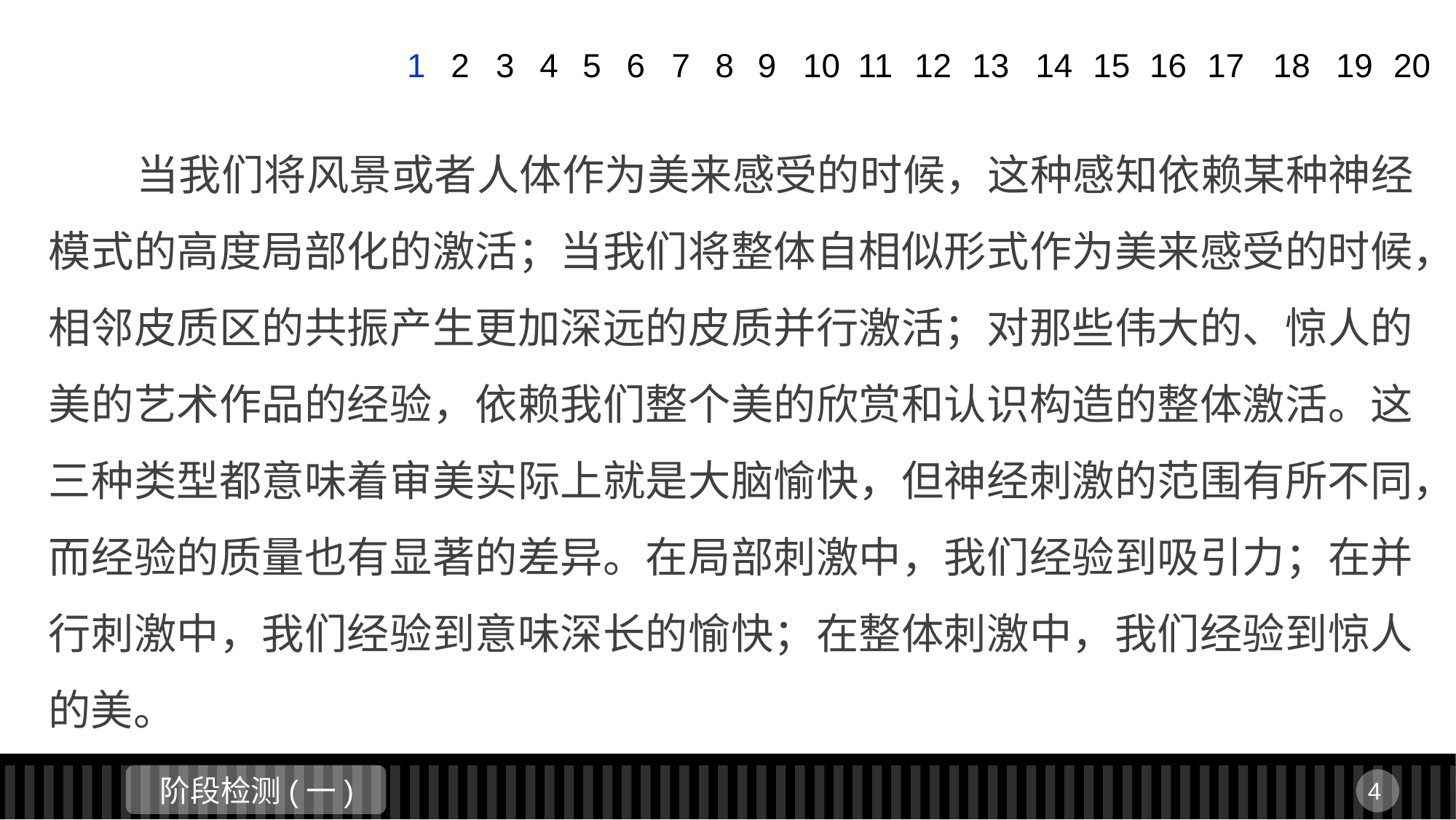

1
2
3
4
5
6
7
8
9
11
12
13
14
15
16
17
18
19
20
10
        当我们将风景或者人体作为美来感受的时候，这种感知依赖某种神经模式的高度局部化的激活；当我们将整体自相似形式作为美来感受的时候，相邻皮质区的共振产生更加深远的皮质并行激活；对那些伟大的、惊人的美的艺术作品的经验，依赖我们整个美的欣赏和认识构造的整体激活。这三种类型都意味着审美实际上就是大脑愉快，但神经刺激的范围有所不同，而经验的质量也有显著的差异。在局部刺激中，我们经验到吸引力；在并行刺激中，我们经验到意味深长的愉快；在整体刺激中，我们经验到惊人的美。